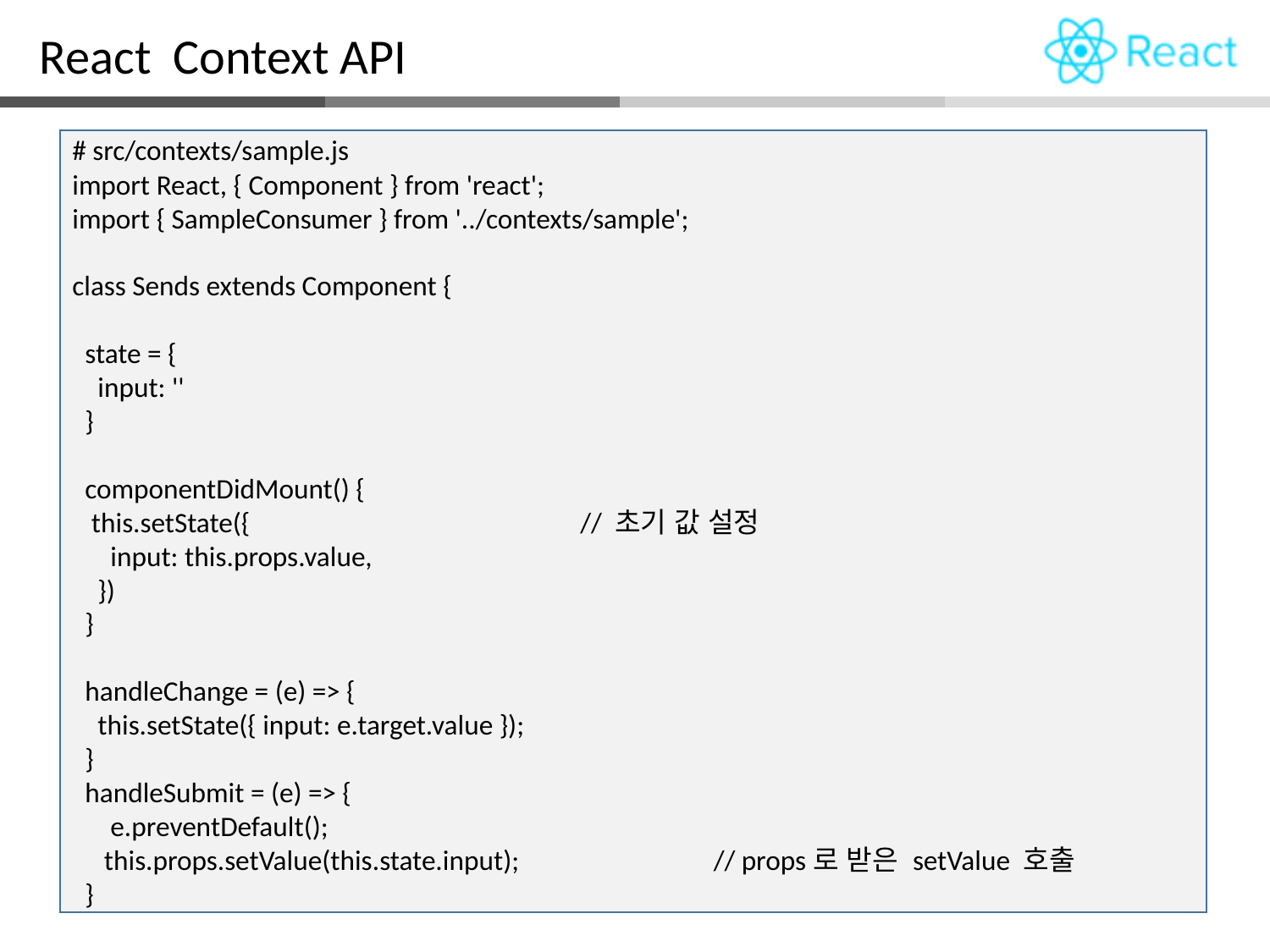

React  Context API
# src/contexts/sample.js
import React, { Component } from 'react';
import { SampleConsumer } from '../contexts/sample';

class Sends extends Component {

  state = {
    input: ''
  }

  componentDidMount() {
   this.setState({                         		// 초기 값 설정
      input: this.props.value,
    })
  }

  handleChange = (e) => {
    this.setState({ input: e.target.value });
  }
  handleSubmit = (e) => {
      e.preventDefault();
     this.props.setValue(this.state.input); 		 // props로 받은 setValue 호출
  }